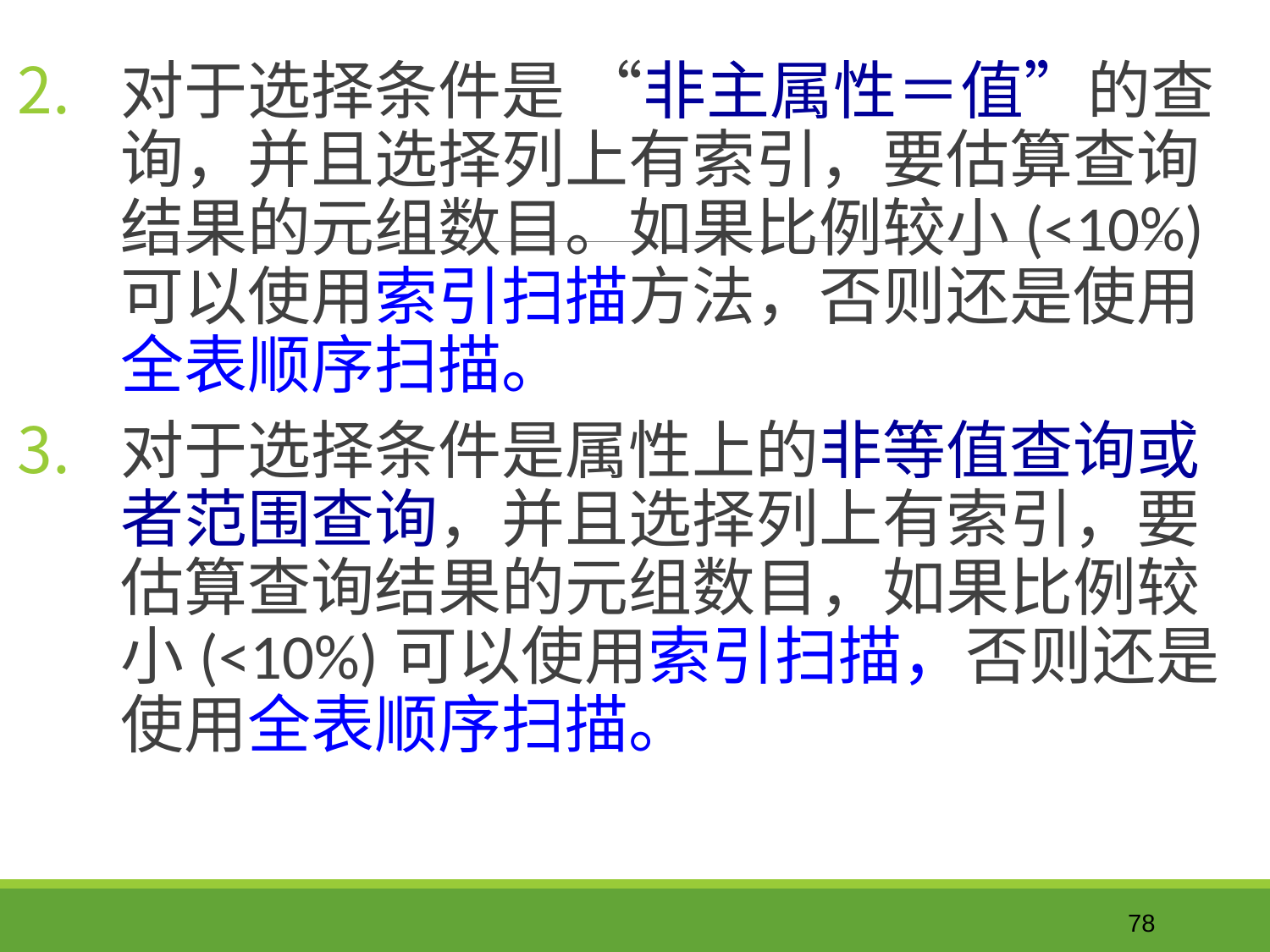

对于选择条件是 “非主属性＝值”的查询，并且选择列上有索引，要估算查询结果的元组数目。如果比例较小(<10%)可以使用索引扫描方法，否则还是使用全表顺序扫描。

对于选择条件是属性上的非等值查询或者范围查询，并且选择列上有索引，要估算查询结果的元组数目，如果比例较小(<10%)可以使用索引扫描，否则还是使用全表顺序扫描。

78